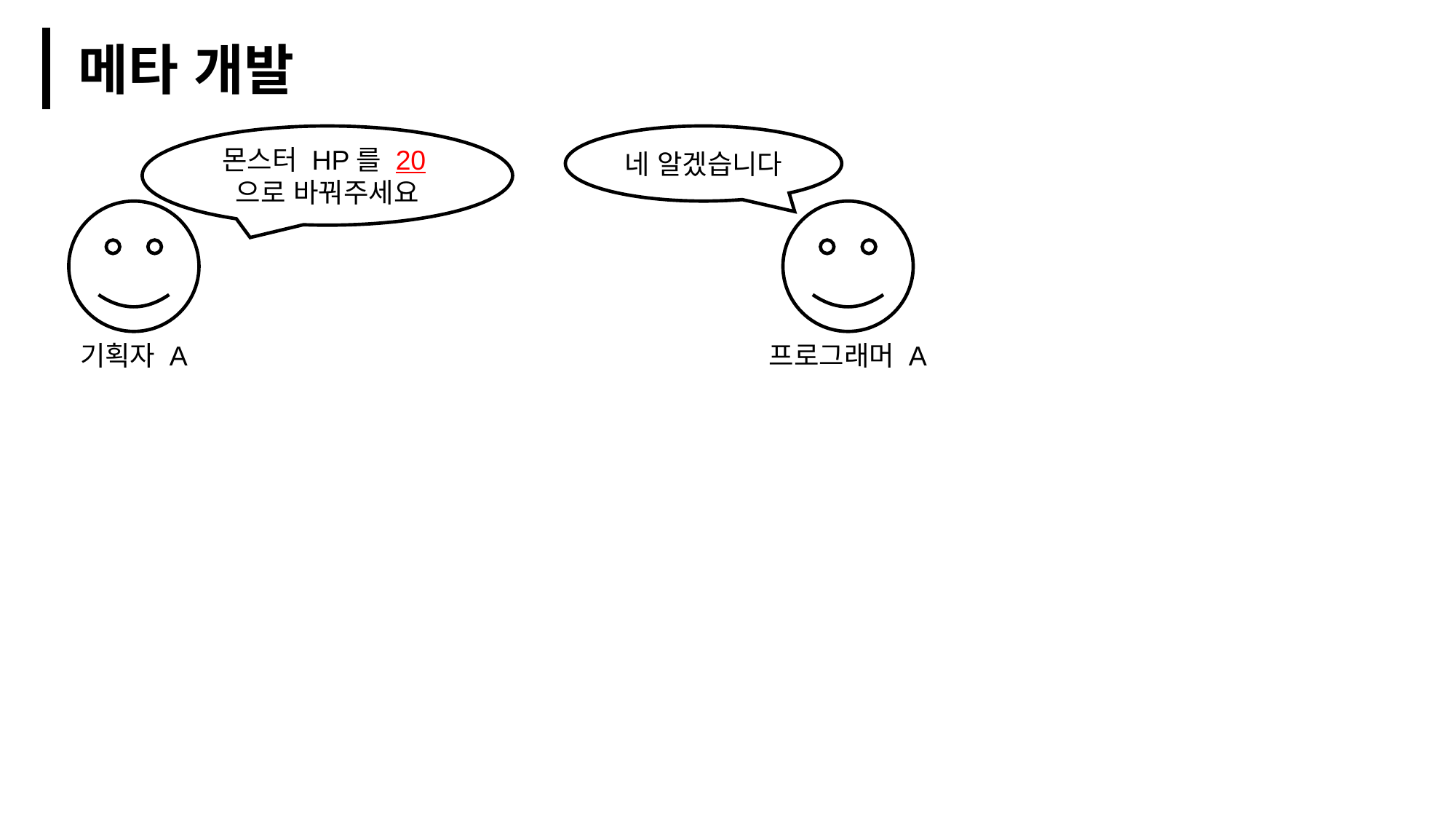

메타 개발
몬스터 HP를 20으로 바꿔주세요
네 알겠습니다

기획자 A

프로그래머 A